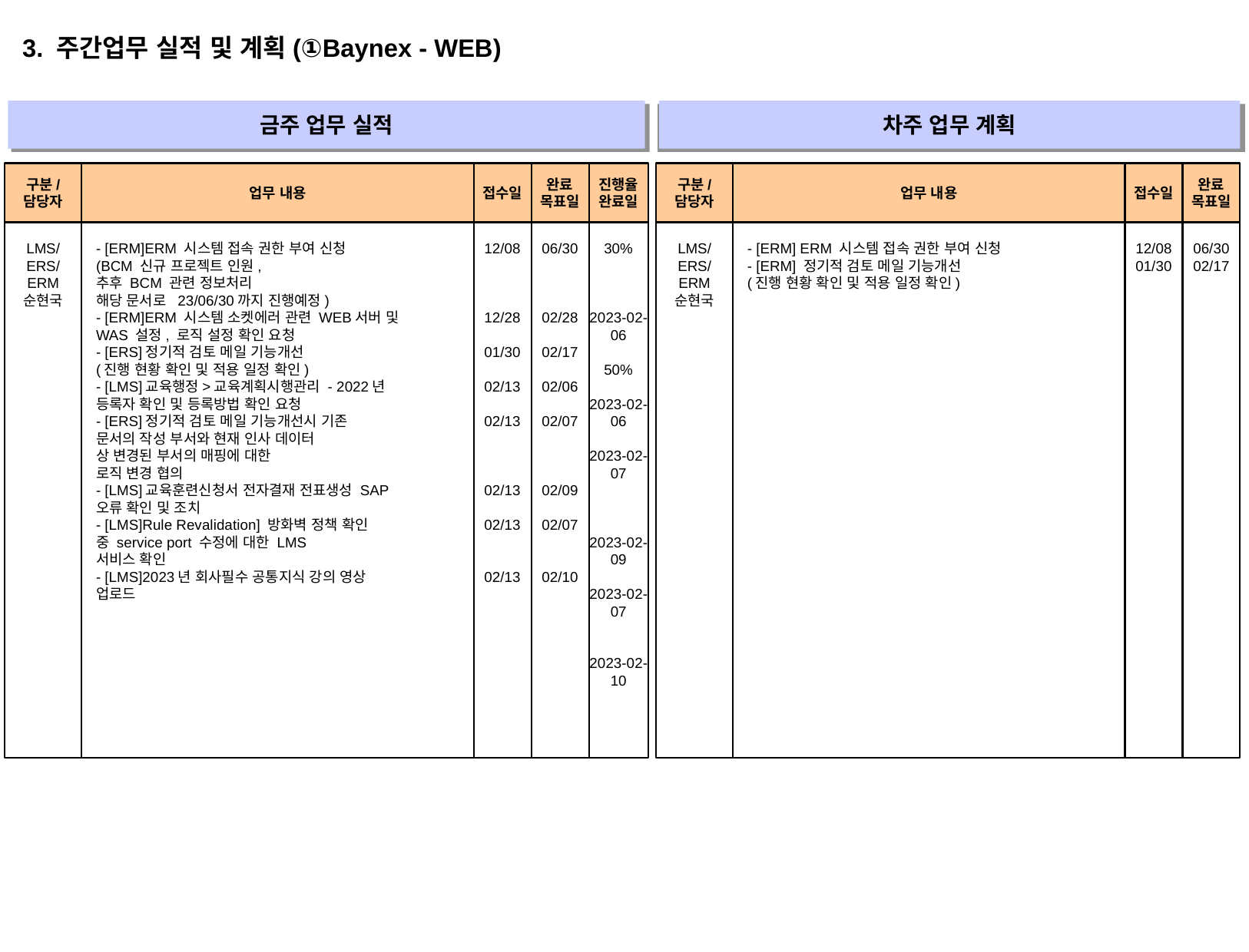

3. 주간업무 실적 및 계획(①Baynex - WEB)
금주 업무 실적
차주 업무 계획
" "
" "
구분/
담당자
업무 내용
접수일
완료
목표일
진행율
완료일
구분/
담당자
업무 내용
접수일
완료
목표일
LMS/
ERS/
ERM
순현국

- [ERM]ERM 시스템 접속 권한 부여 신청
(BCM 신규 프로젝트 인원,
추후 BCM 관련 정보처리
해당 문서로  23/06/30까지 진행예정)
- [ERM]ERM 시스템 소켓에러 관련 WEB서버 및
WAS 설정, 로직 설정 확인 요청
- [ERS]정기적 검토 메일 기능개선
(진행 현황 확인 및 적용 일정 확인)
- [LMS]교육행정>교육계획시행관리 - 2022년
등록자 확인 및 등록방법 확인 요청
- [ERS]정기적 검토 메일 기능개선시 기존
문서의 작성 부서와 현재 인사 데이터
상 변경된 부서의 매핑에 대한
로직 변경 협의
- [LMS]교육훈련신청서 전자결재 전표생성 SAP
오류 확인 및 조치
- [LMS]Rule Revalidation] 방화벽 정책 확인
중 service port 수정에 대한 LMS
서비스 확인
- [LMS]2023년 회사필수 공통지식 강의 영상
업로드
12/08
12/28
01/30
02/13
02/13
02/13
02/13
02/13
06/30
02/28
02/17
02/06
02/07
02/09
02/07
02/10
30%
2023-02-06
50%
2023-02-06
2023-02-07
2023-02-09
2023-02-07
2023-02-10
LMS/
ERS/
ERM
순현국

- [ERM] ERM 시스템 접속 권한 부여 신청
- [ERM] 정기적 검토 메일 기능개선
(진행 현황 확인 및 적용 일정 확인)
12/08
01/30
06/30
02/17